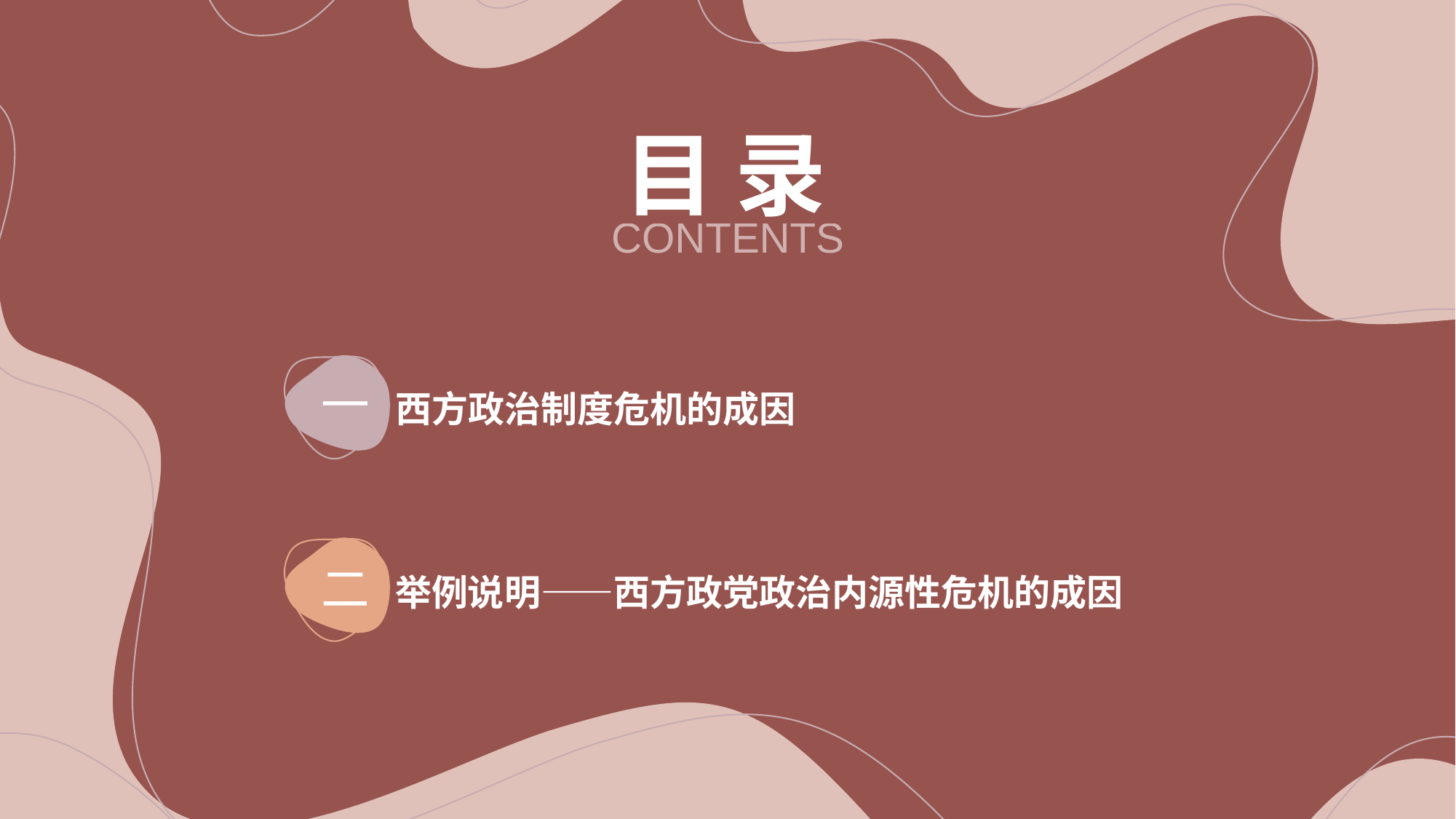

CONTENTS
目 录

一
西方政治制度危机的成因

二
举例说明——西方政党政治内源性危机的成因